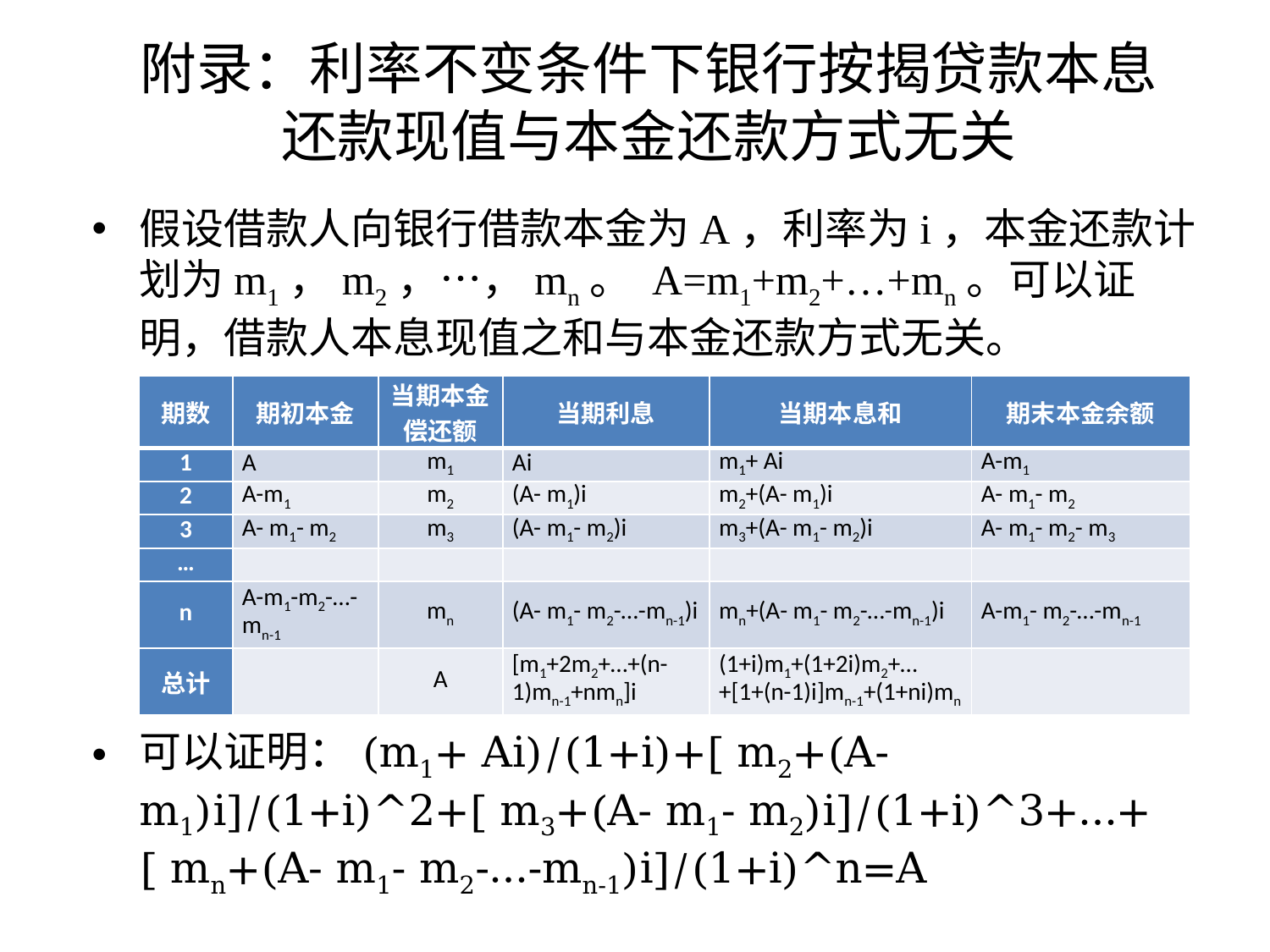

# 附录：利率不变条件下银行按揭贷款本息 还款现值与本金还款方式无关
假设借款人向银行借款本金为A，利率为i，本金还款计划为m1，m2，…，mn。 A=m1+m2+…+mn。可以证明，借款人本息现值之和与本金还款方式无关。

可以证明：(m1+ Ai)/(1+i)+[ m2+(A- m1)i]/(1+i)^2+[ m3+(A- m1- m2)i]/(1+i)^3+…+[ mn+(A- m1- m2-…-mn-1)i]/(1+i)^n=A

| 期数 | 期初本金 | 当期本金偿还额 | 当期利息 | 当期本息和 | 期末本金余额 |
| --- | --- | --- | --- | --- | --- |
| 1 | A | m1 | Ai | m1+ Ai | A-m1 |
| 2 | A-m1 | m2 | (A- m1)i | m2+(A- m1)i | A- m1- m2 |
| 3 | A- m1- m2 | m3 | (A- m1- m2)i | m3+(A- m1- m2)i | A- m1- m2- m3 |
| … |  |  |  |  |  |
| n | A-m1-m2-…-mn-1 | mn | (A- m1- m2-…-mn-1)i | mn+(A- m1- m2-…-mn-1)i | A-m1- m2-…-mn-1 |
| 总计 |  | A | [m1+2m2+…+(n-1)mn-1+nmn]i | (1+i)m1+(1+2i)m2+…+[1+(n-1)i]mn-1+(1+ni)mn |  |